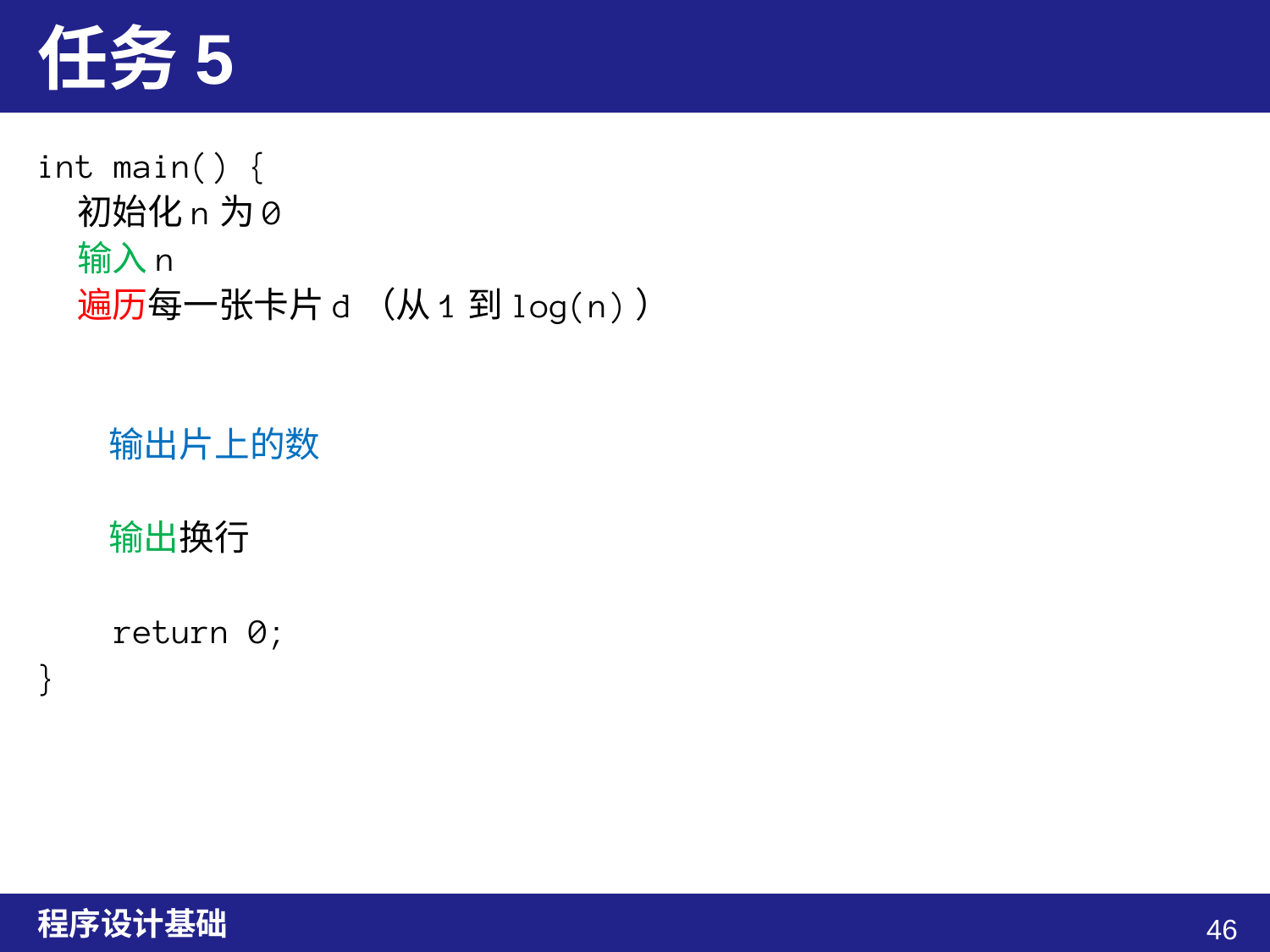

# 任务5
int main() {
    初始化n为0
    输入n
    遍历每一张卡片d（从1到log(n)）

        输出片上的数

        输出换行

    return 0;
}